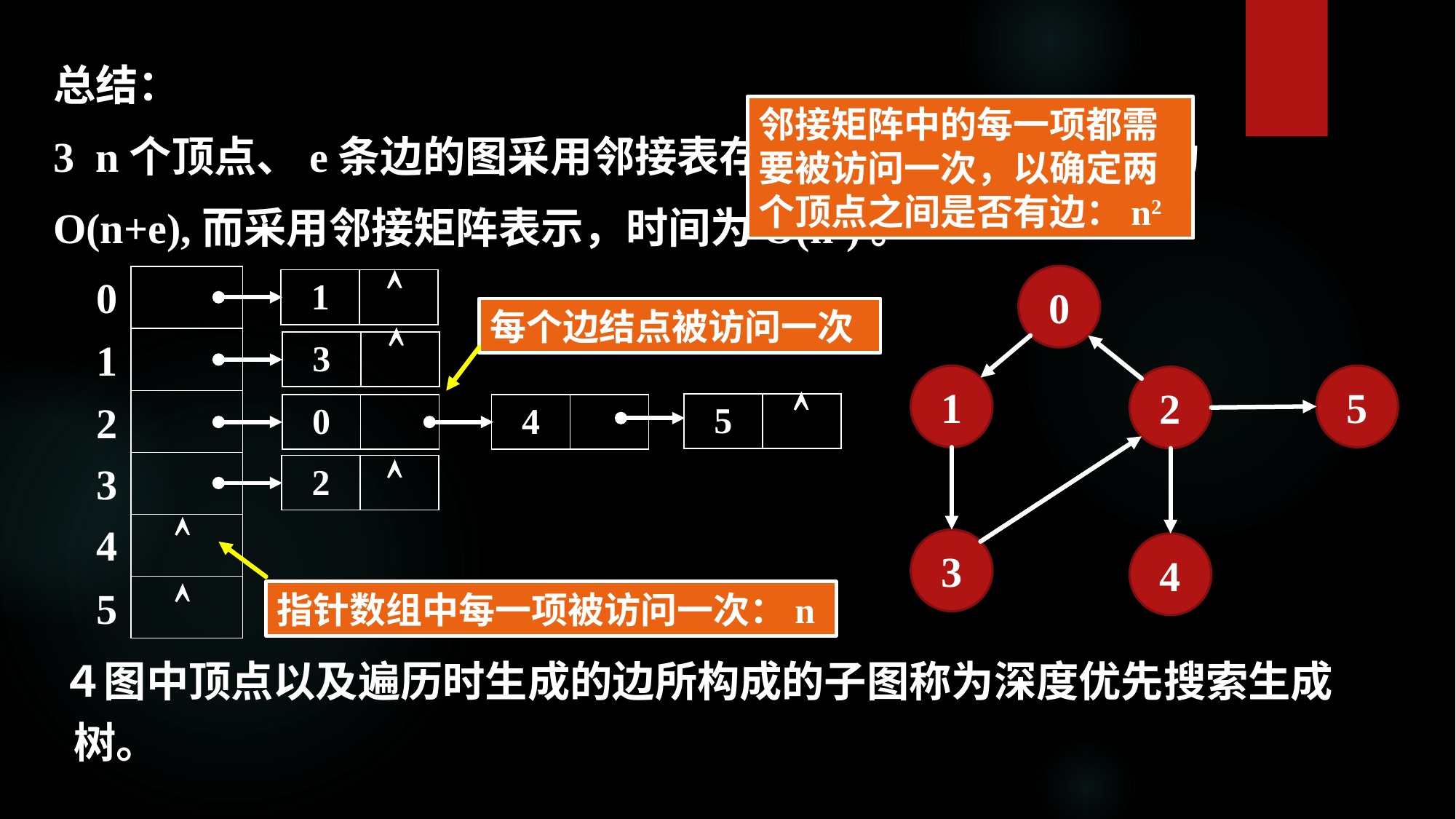

总结：
3  n个顶点、e条边的图采用邻接表存储，DFS算法的时间为O(n+e),而采用邻接矩阵表示，时间为O(n2)。
邻接矩阵中的每一项都需要被访问一次，以确定两个顶点之间是否有边：n2
∧
0
0
|  |
| --- |
|  |
|  |
|  |
|  |
|  |
| 1 |  |
| --- | --- |
每个边结点被访问一次
∧
1
| 3 |  |
| --- | --- |
5
1
2
∧
2
| 5 |  |
| --- | --- |
| 0 |  |
| --- | --- |
| 4 |  |
| --- | --- |
∧
3
| 2 |  |
| --- | --- |
∧
4
3
4
∧
5
指针数组中每一项被访问一次：n
　４图中顶点以及遍历时生成的边所构成的子图称为深度优先搜索生成树。